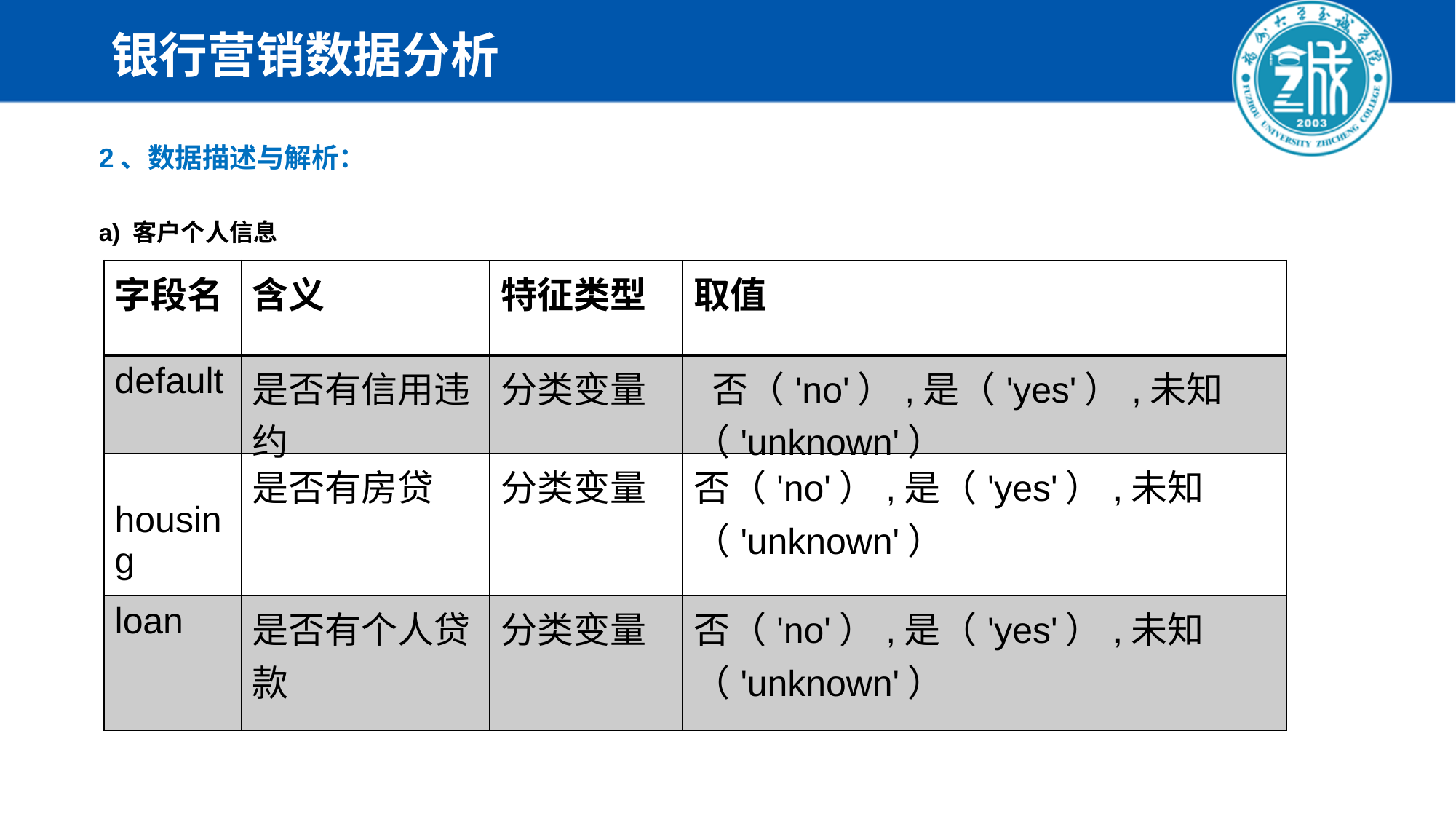

# 银行营销数据分析
2、数据描述与解析：
a) 客户个人信息

| 字段名 | 含义 | 特征类型 | 取值 |
| --- | --- | --- | --- |
| default | 是否有信用违约 | 分类变量 | 否（'no'）,是（'yes'）,未知（'unknown'） |
| housing | 是否有房贷 | 分类变量 | 否（'no'）,是（'yes'）,未知（'unknown'） |
| loan | 是否有个人贷款 | 分类变量 | 否（'no'）,是（'yes'）,未知（'unknown'） |